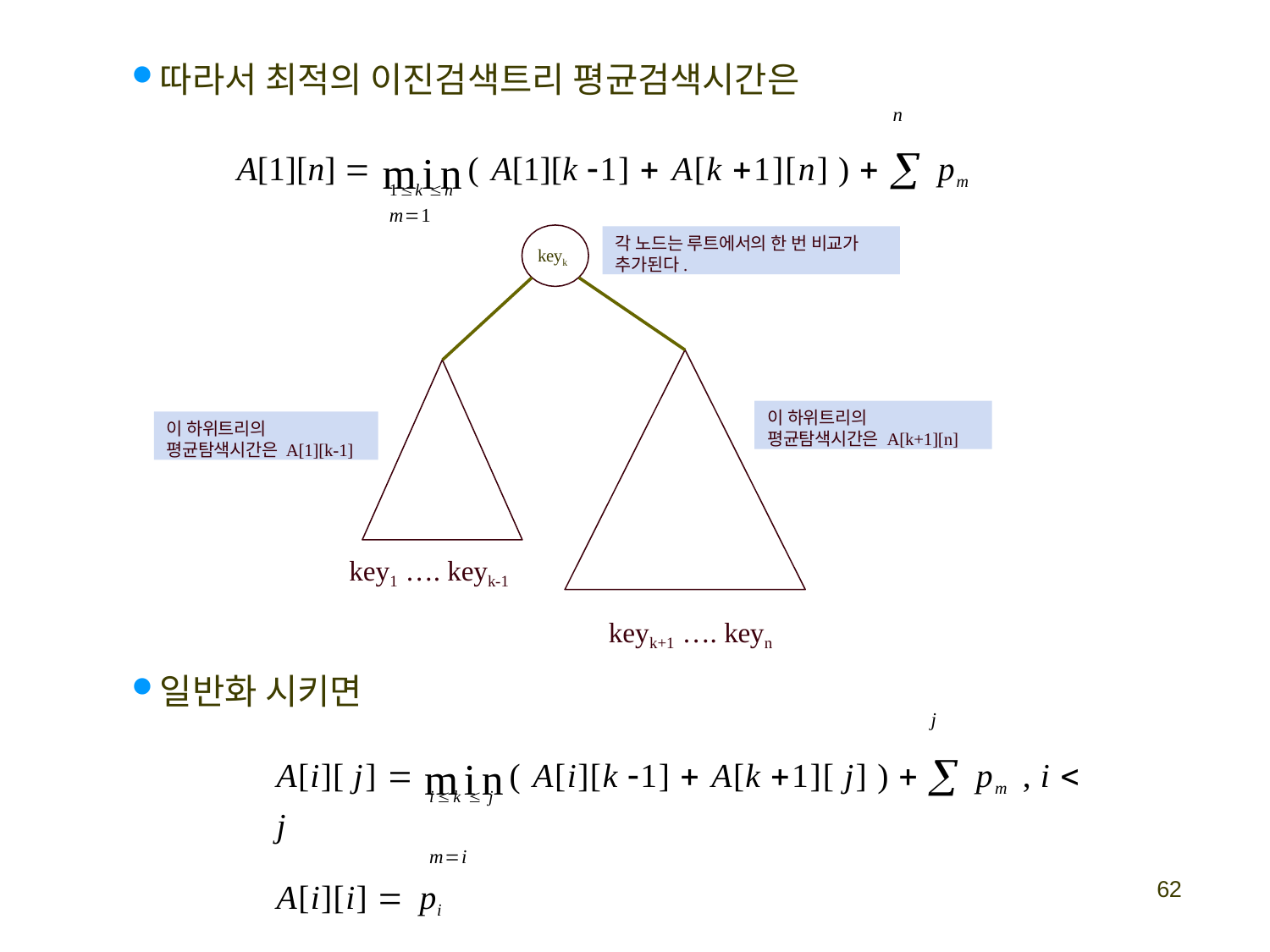

따라서 최적의 이진검색트리 평균검색시간은
n
# A[1][n] = min( A[1][k −1] + A[k +1][n] ) + ∑ pm
1≤k ≤n	m=1

각 노드는 루트에서의 한 번 비교가 추가된다.
keyk

이 하위트리의 평균탐색시간은 A[k+1][n]
이 하위트리의 평균탐색시간은 A[1][k-1]
key1 …. keyk-1
keyk+1 …. keyn
일반화 시키면
j
A[i][ j] = min( A[i][k −1] + A[k +1][ j] ) + ∑ pm , i < j
i≤k ≤ j	m=i
A[i][i] = pi
62